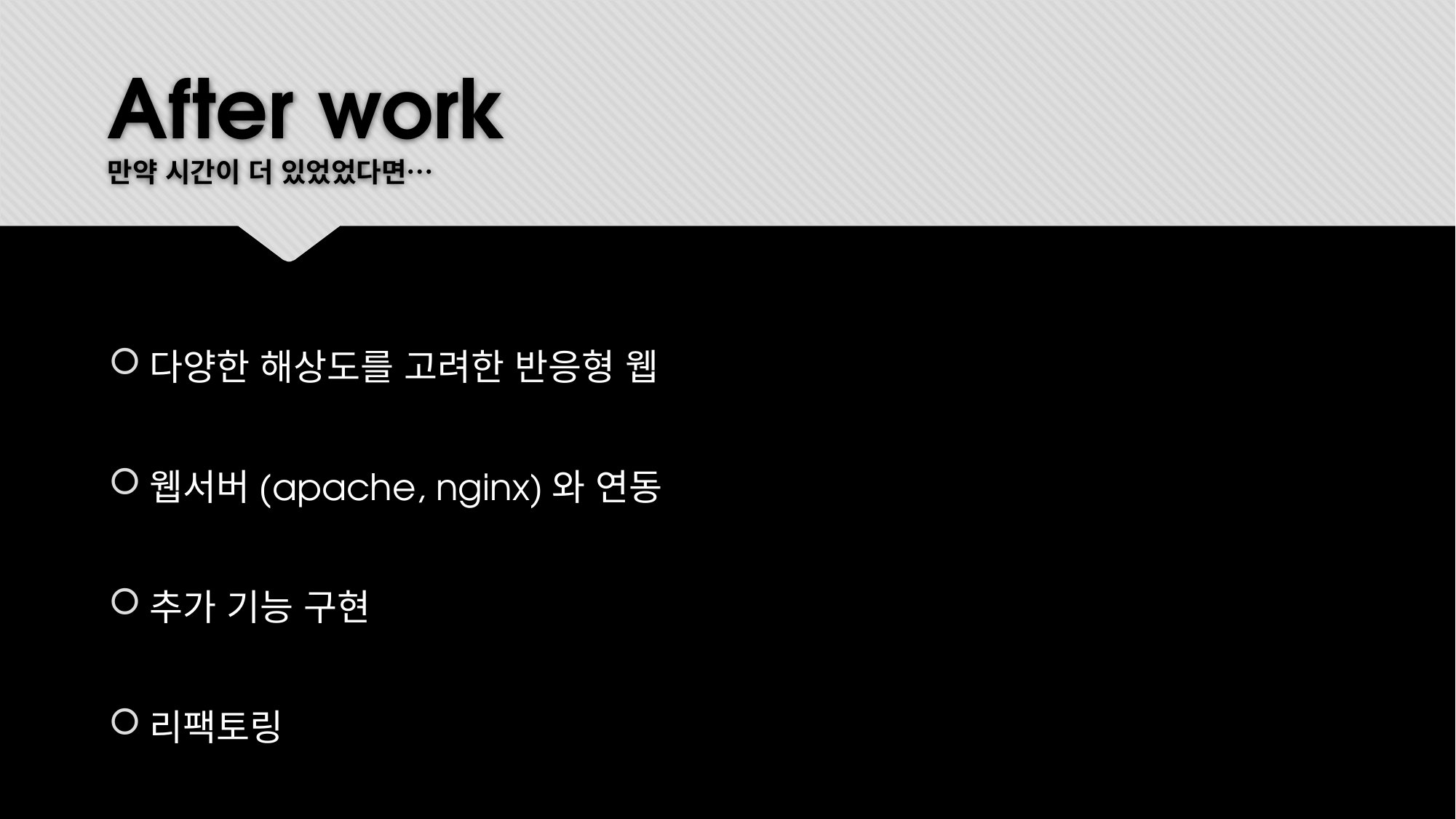

# After work 만약 시간이 더 있었었다면…

다양한 해상도를 고려한 반응형 웹

웹서버(apache, nginx)와 연동

추가 기능 구현

리팩토링